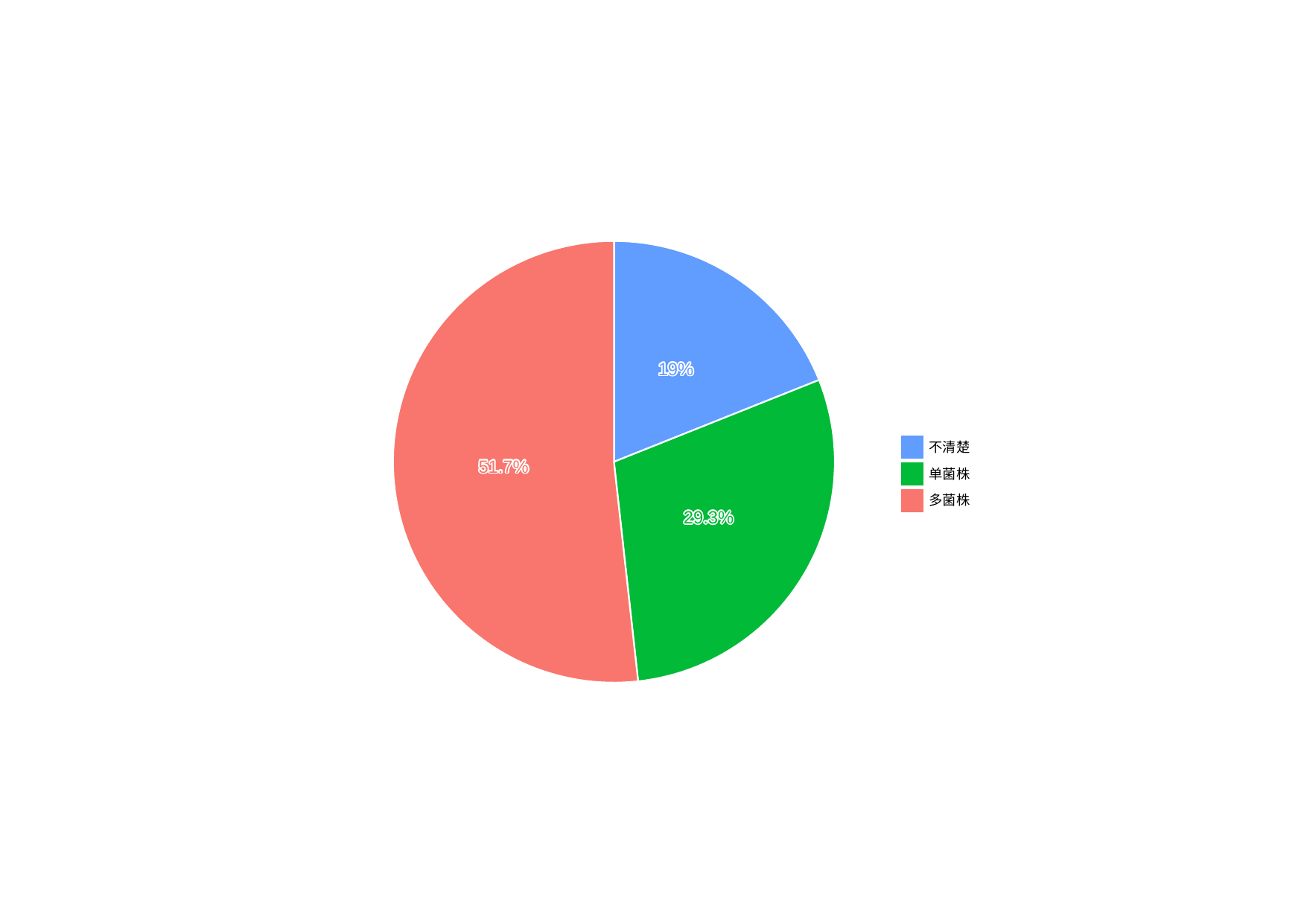

19%
19%
19%
19%
19%
19%
19%
19%
19%
19%
19%
19%
19%
19%
19%
19%
19%

不清楚
51.7%
51.7%
51.7%
51.7%
51.7%
51.7%
51.7%
51.7%
51.7%
51.7%
51.7%
51.7%
51.7%
51.7%

51.7%
51.7%
51.7%
单菌株

多菌株
29.3%
29.3%
29.3%
29.3%
29.3%
29.3%
29.3%
29.3%
29.3%
29.3%
29.3%
29.3%
29.3%
29.3%
29.3%
29.3%
29.3%